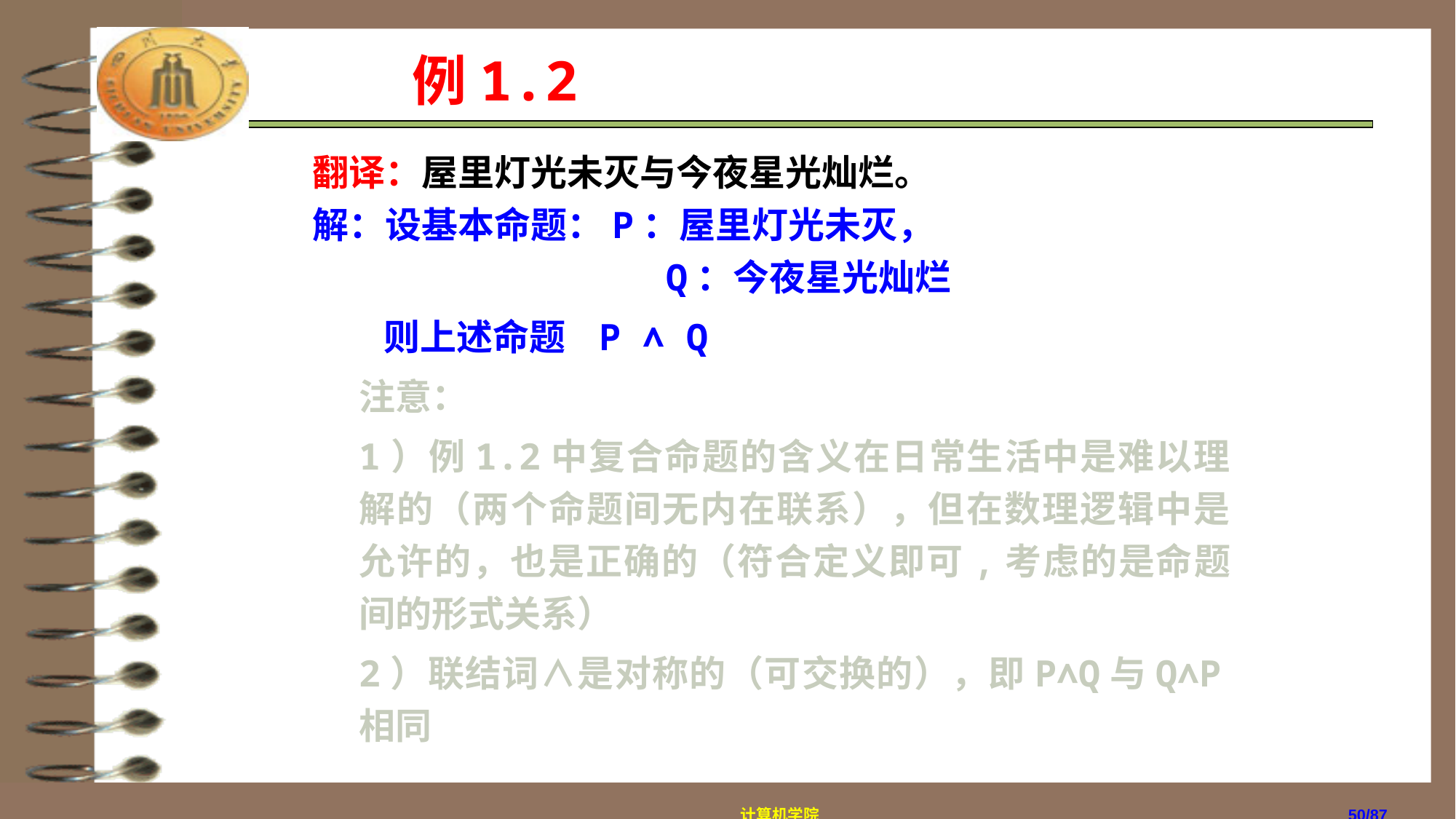

# 例1.2
 翻译：屋里灯光未灭与今夜星光灿烂。
 解：设基本命题：P：屋里灯光未灭，
                 Q：今夜星光灿烂
  则上述命题   P ∧ Q
注意：
1）例1.2中复合命题的含义在日常生活中是难以理解的（两个命题间无内在联系），但在数理逻辑中是允许的，也是正确的（符合定义即可,考虑的是命题间的形式关系）
2）联结词∧是对称的（可交换的），即P∧Q与Q∧P相同

计算机学院
50/87